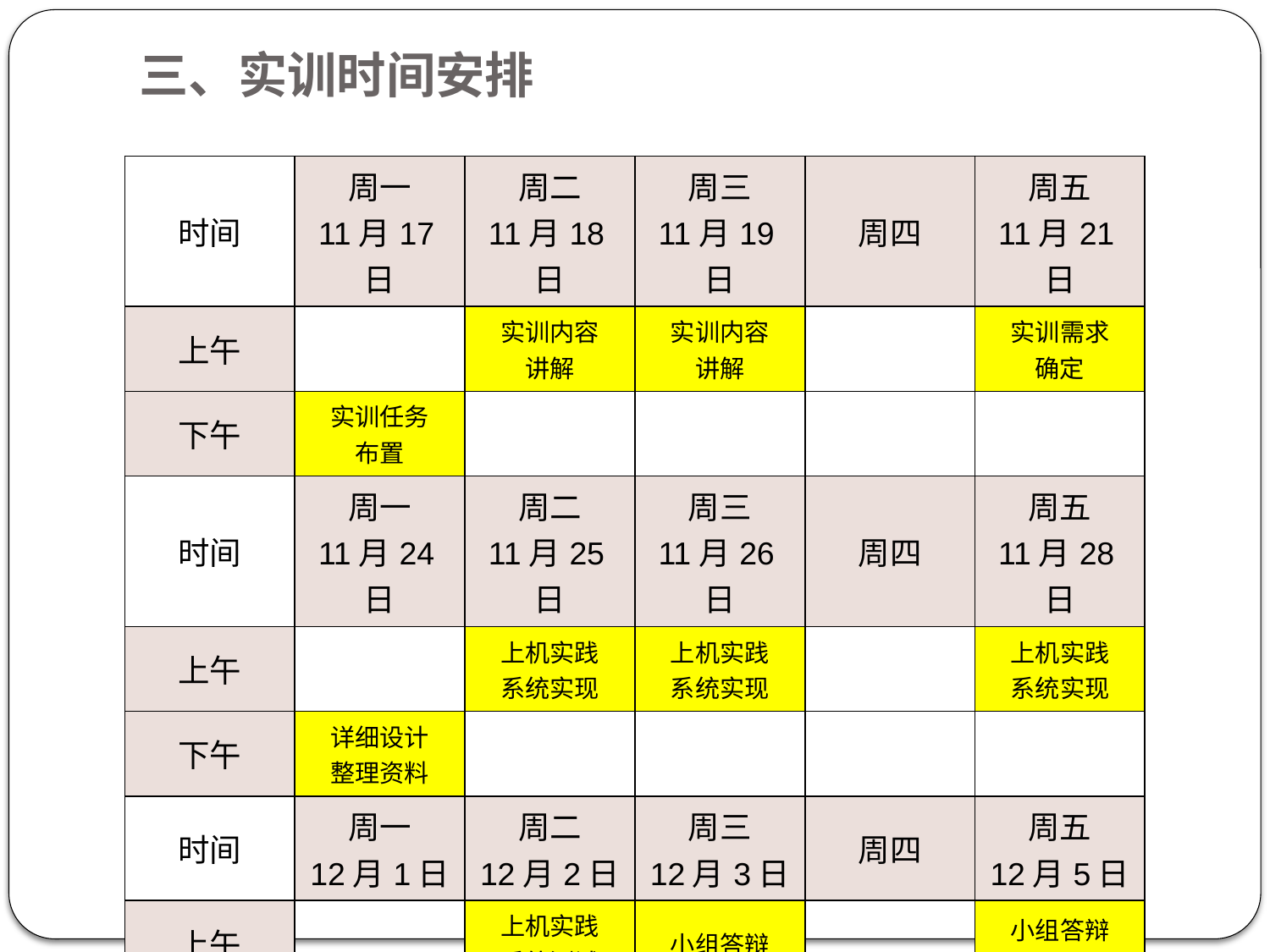

# 三、实训时间安排
| 时间 | 周一 11月17日 | 周二 11月18日 | 周三 11月19日 | 周四 | 周五 11月21日 |
| --- | --- | --- | --- | --- | --- |
| 上午 |  | 实训内容 讲解 | 实训内容 讲解 |  | 实训需求 确定 |
| 下午 | 实训任务 布置 |  |  |  |  |
| 时间 | 周一 11月24日 | 周二 11月25日 | 周三 11月26日 | 周四 | 周五 11月28日 |
| 上午 |  | 上机实践 系统实现 | 上机实践 系统实现 |  | 上机实践 系统实现 |
| 下午 | 详细设计 整理资料 |  |  |  |  |
| 时间 | 周一 12月1日 | 周二 12月2日 | 周三 12月3日 | 周四 | 周五 12月5日 |
| 上午 |  | 上机实践 系统测试 | 小组答辩 |  | 小组答辩 |
| 下午 | 上机实践 系统集成 |  |  |  |  |